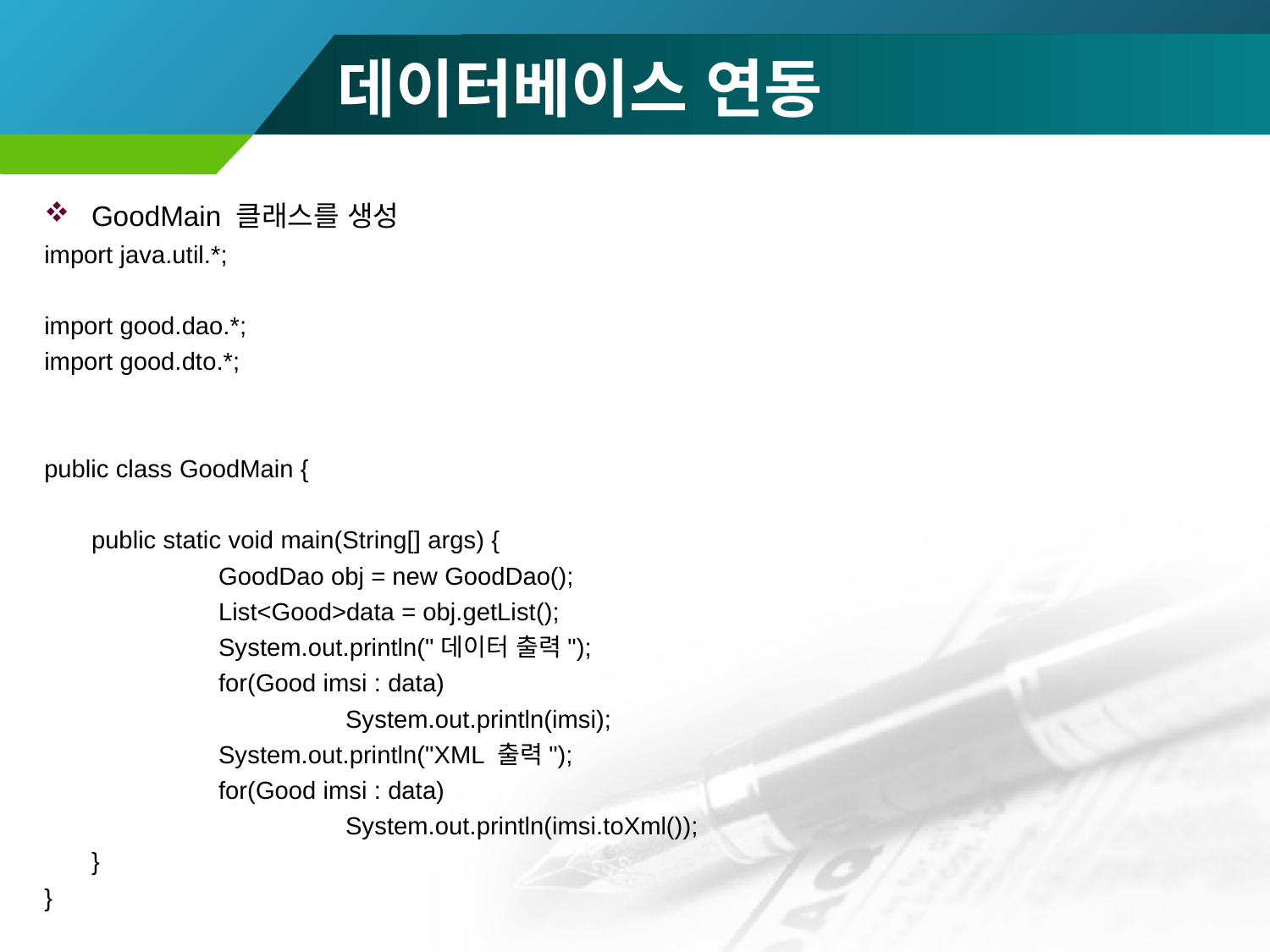

데이터베이스 연동
GoodMain 클래스를 생성
import java.util.*;

import good.dao.*;
import good.dto.*;

public class GoodMain {

	public static void main(String[] args) {
		GoodDao obj = new GoodDao();
		List<Good>data = obj.getList();
		System.out.println("데이터 출력");
		for(Good imsi : data)
			System.out.println(imsi);
		System.out.println("XML 출력");
		for(Good imsi : data)
			System.out.println(imsi.toXml());
	}
}